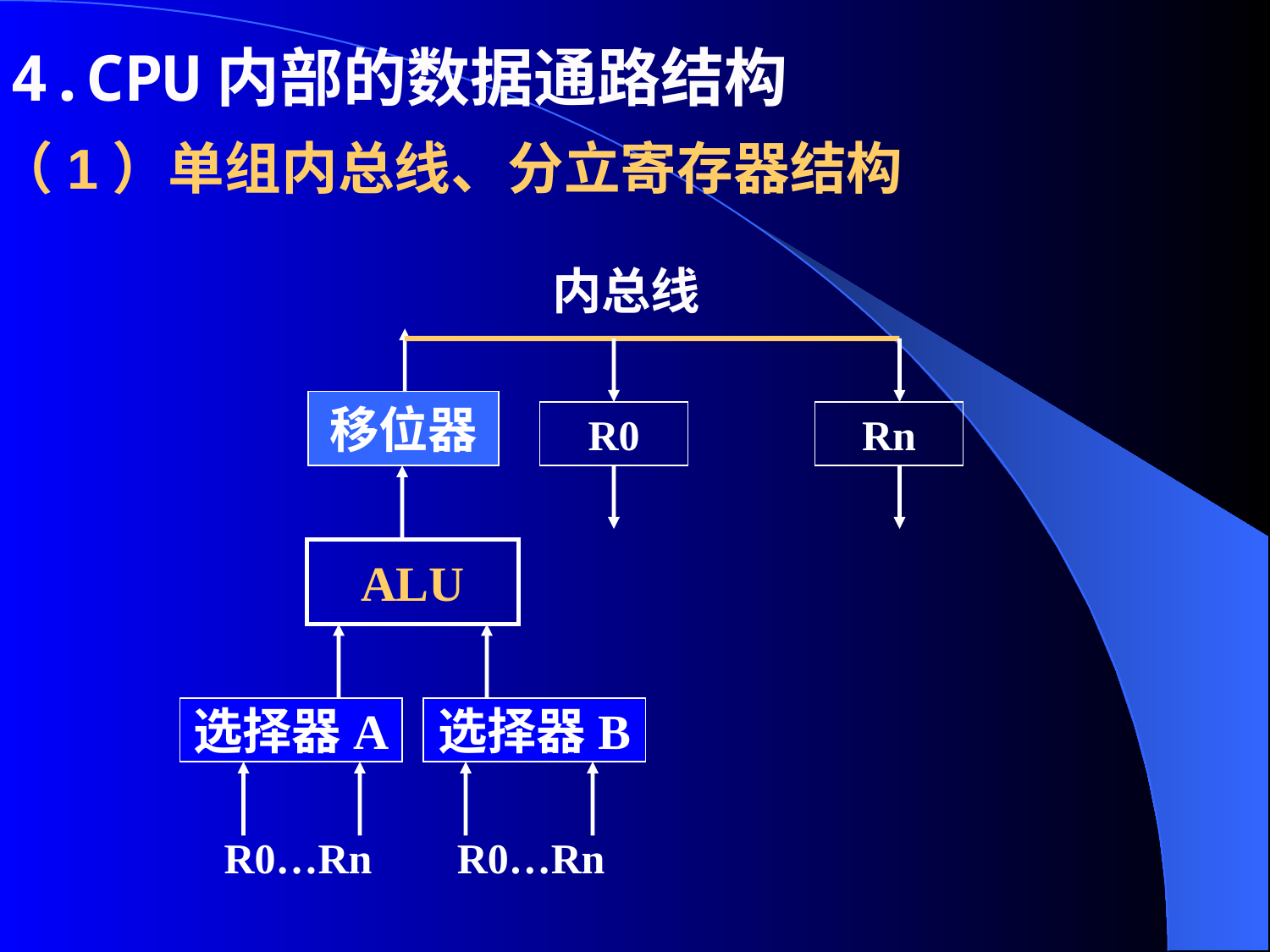

4.CPU内部的数据通路结构
（1）单组内总线、分立寄存器结构
内总线

移位器
R0
Rn

ALU

选择器A
选择器B

R0…Rn
R0…Rn